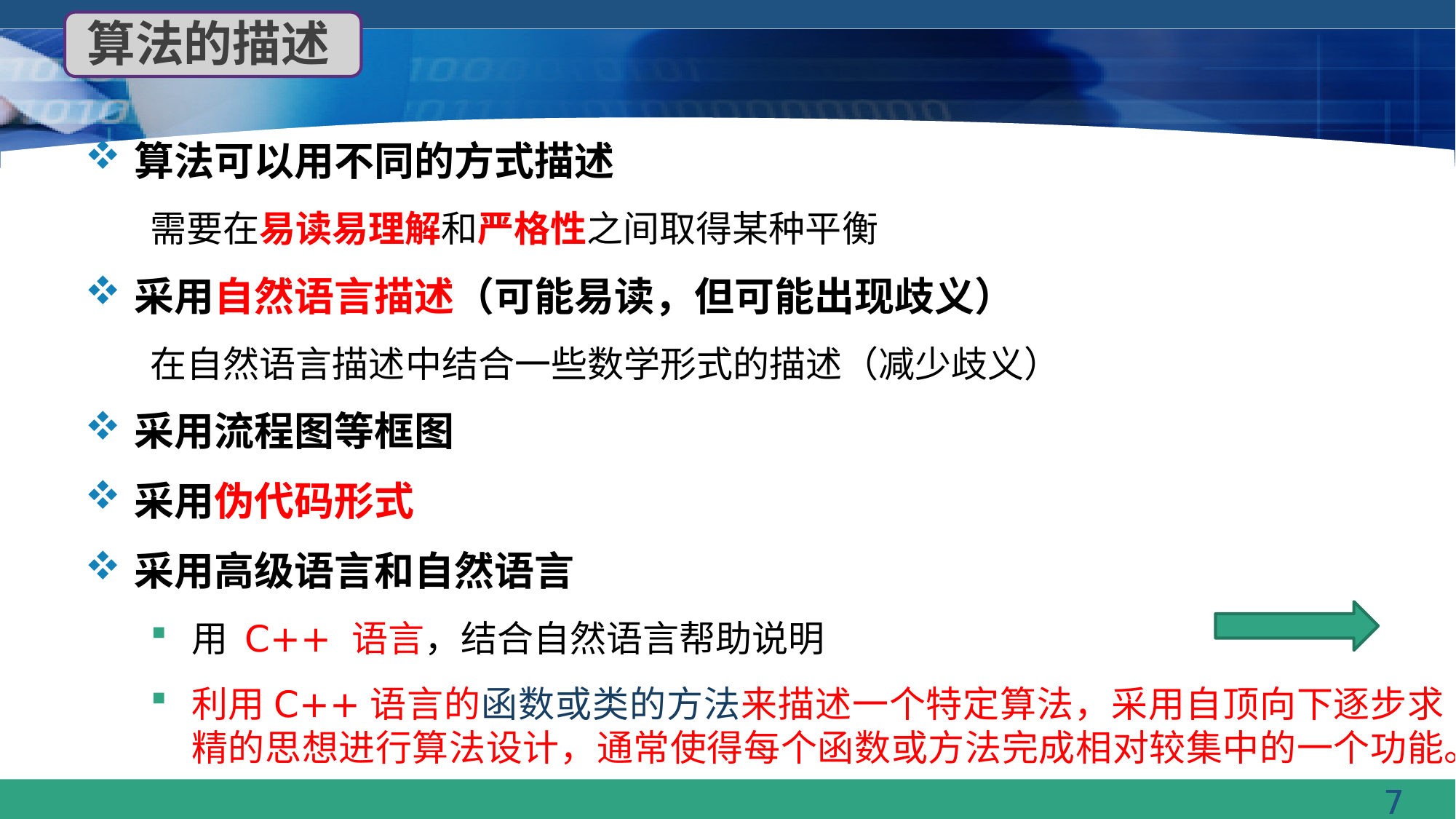

算法的描述

算法可以用不同的方式描述
需要在易读易理解和严格性之间取得某种平衡
采用自然语言描述（可能易读，但可能出现歧义）
在自然语言描述中结合一些数学形式的描述（减少歧义）
采用流程图等框图
采用伪代码形式
采用高级语言和自然语言
用 C++ 语言，结合自然语言帮助说明
利用C++语言的函数或类的方法来描述一个特定算法，采用自顶向下逐步求精的思想进行算法设计，通常使得每个函数或方法完成相对较集中的一个功能。